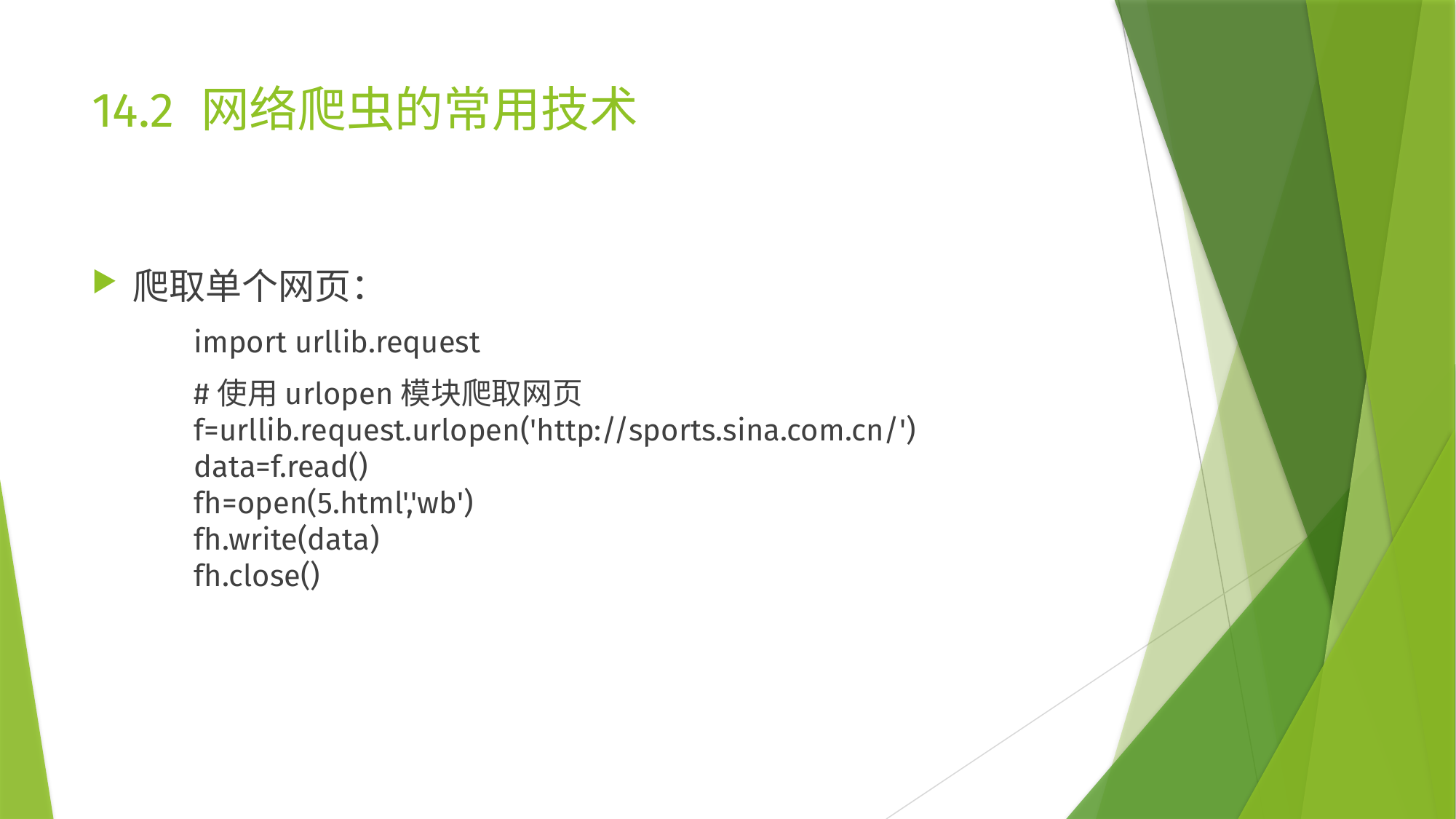

# 14.2	网络爬虫的常用技术
爬取单个网页：
import urllib.request
#使用urlopen模块爬取网页
f=urllib.request.urlopen('http://sports.sina.com.cn/')
data=f.read()
fh=open(5.html','wb')
fh.write(data)
fh.close()